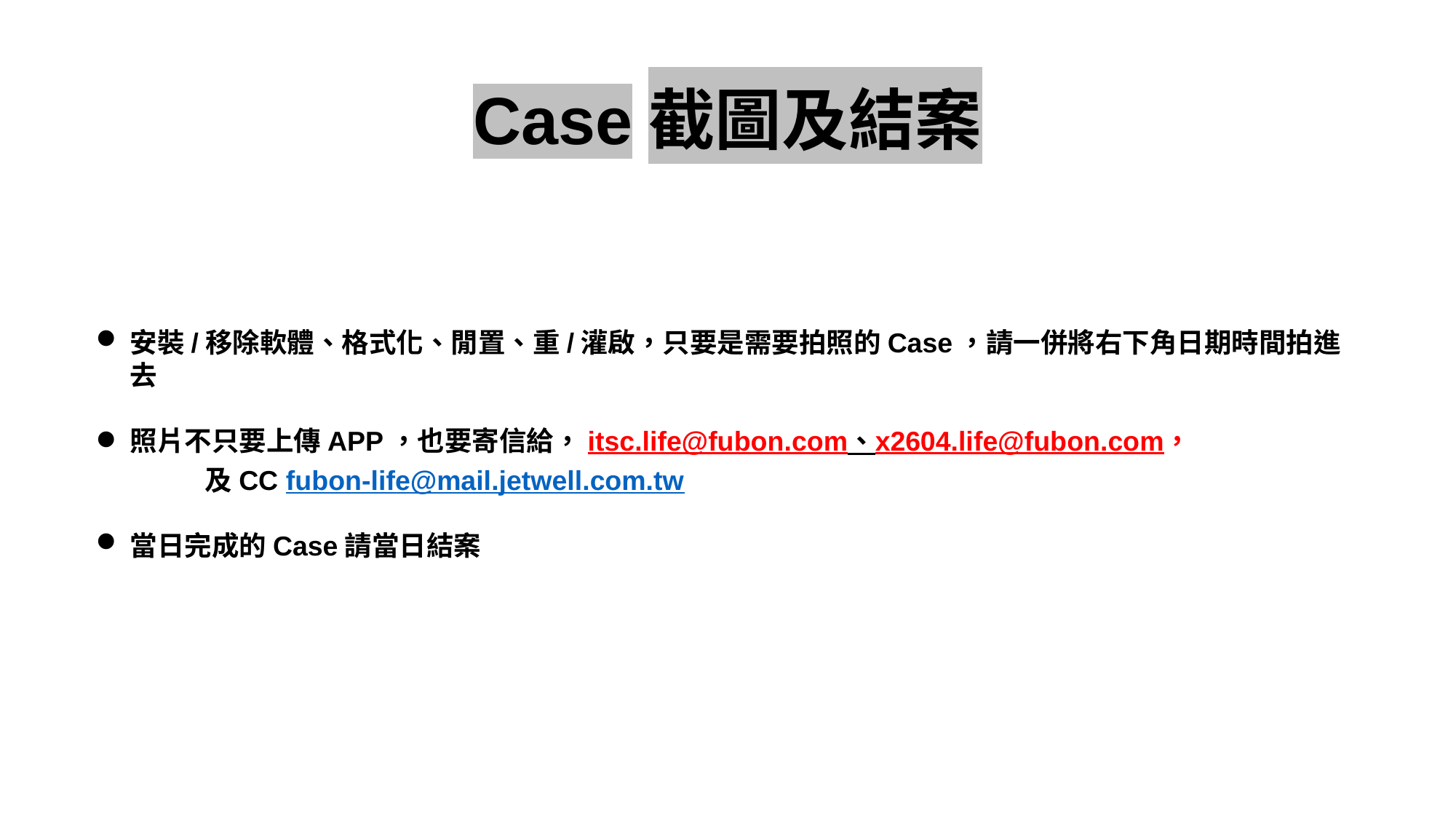

# Case截圖及結案
安裝/移除軟體、格式化、閒置、重/灌啟，只要是需要拍照的Case，請一併將右下角日期時間拍進去

照片不只要上傳APP，也要寄信給，itsc.life@fubon.com、x2604.life@fubon.com，
	及CC fubon-life@mail.jetwell.com.tw

當日完成的Case請當日結案